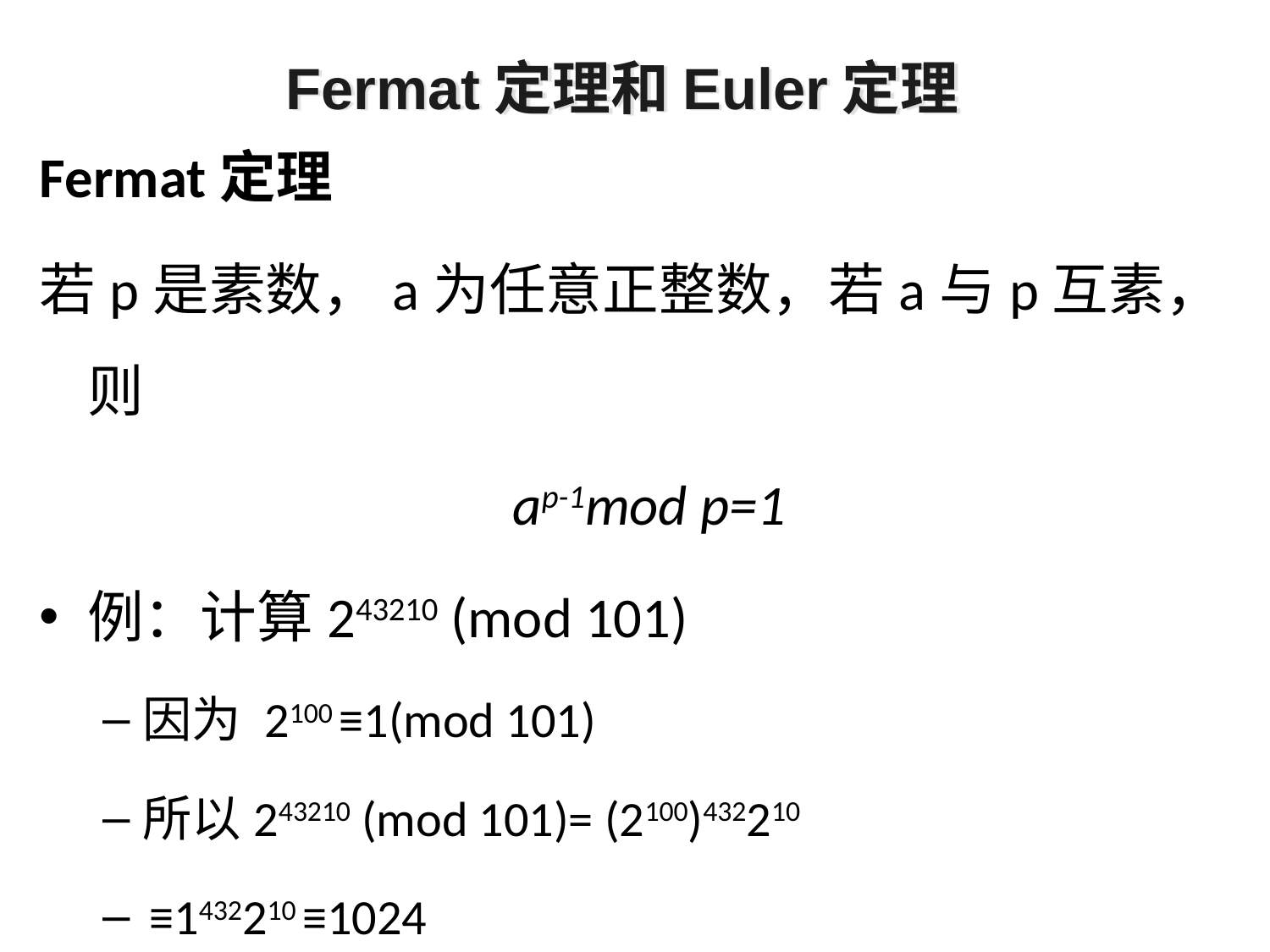

Fermat定理和Euler定理
Fermat定理
若p是素数，a为任意正整数，若a与p互素，则
ap-1mod p=1
例：计算243210 (mod 101)
因为 2100 ≡1(mod 101)
所以243210 (mod 101)= (2100)432210
 ≡1432210 ≡1024
≡14(mod 101)